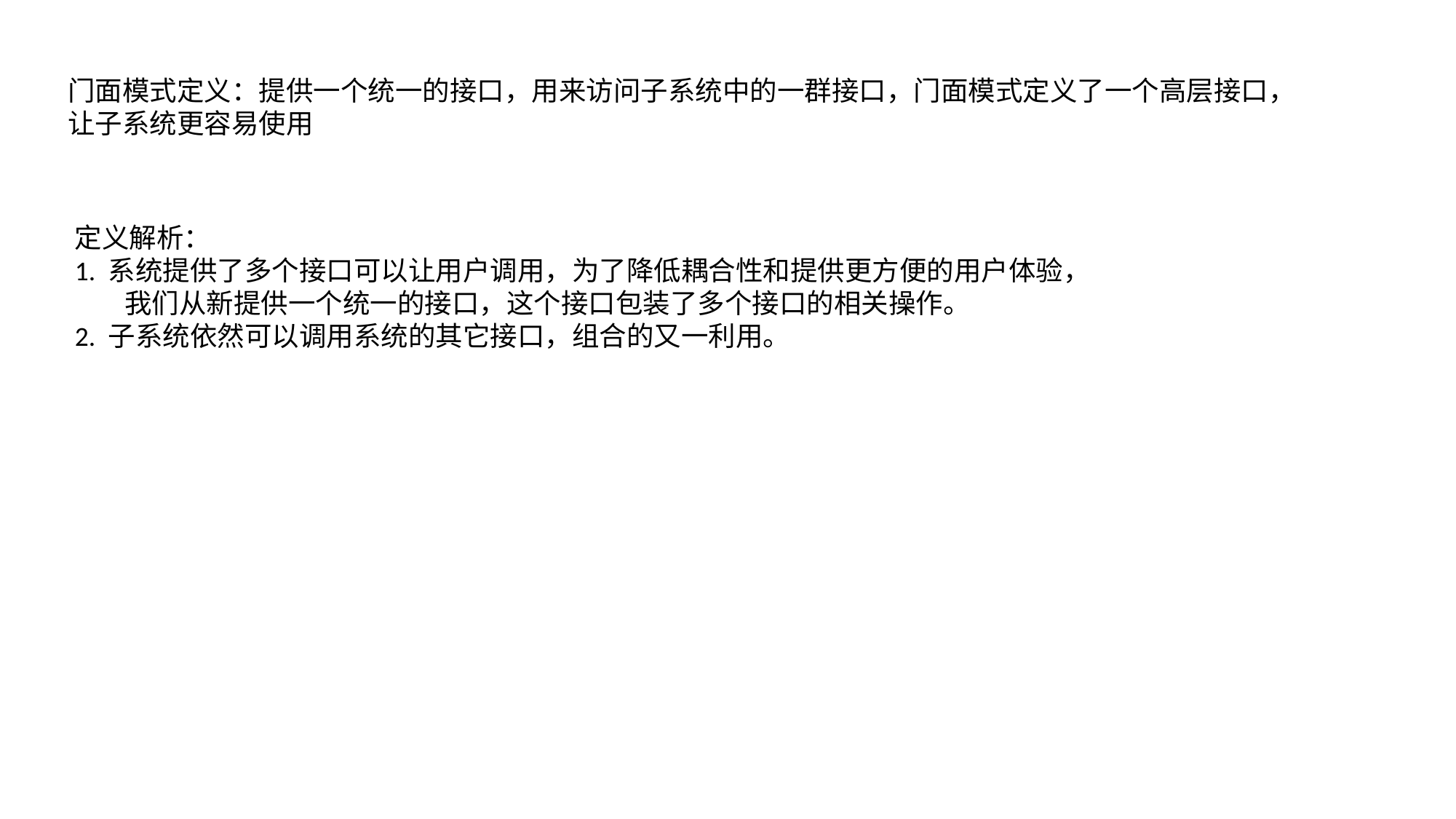

门面模式定义：提供一个统一的接口，用来访问子系统中的一群接口，门面模式定义了一个高层接口，
让子系统更容易使用
定义解析：
1. 系统提供了多个接口可以让用户调用，为了降低耦合性和提供更方便的用户体验，
       我们从新提供一个统一的接口，这个接口包装了多个接口的相关操作。
2. 子系统依然可以调用系统的其它接口，组合的又一利用。